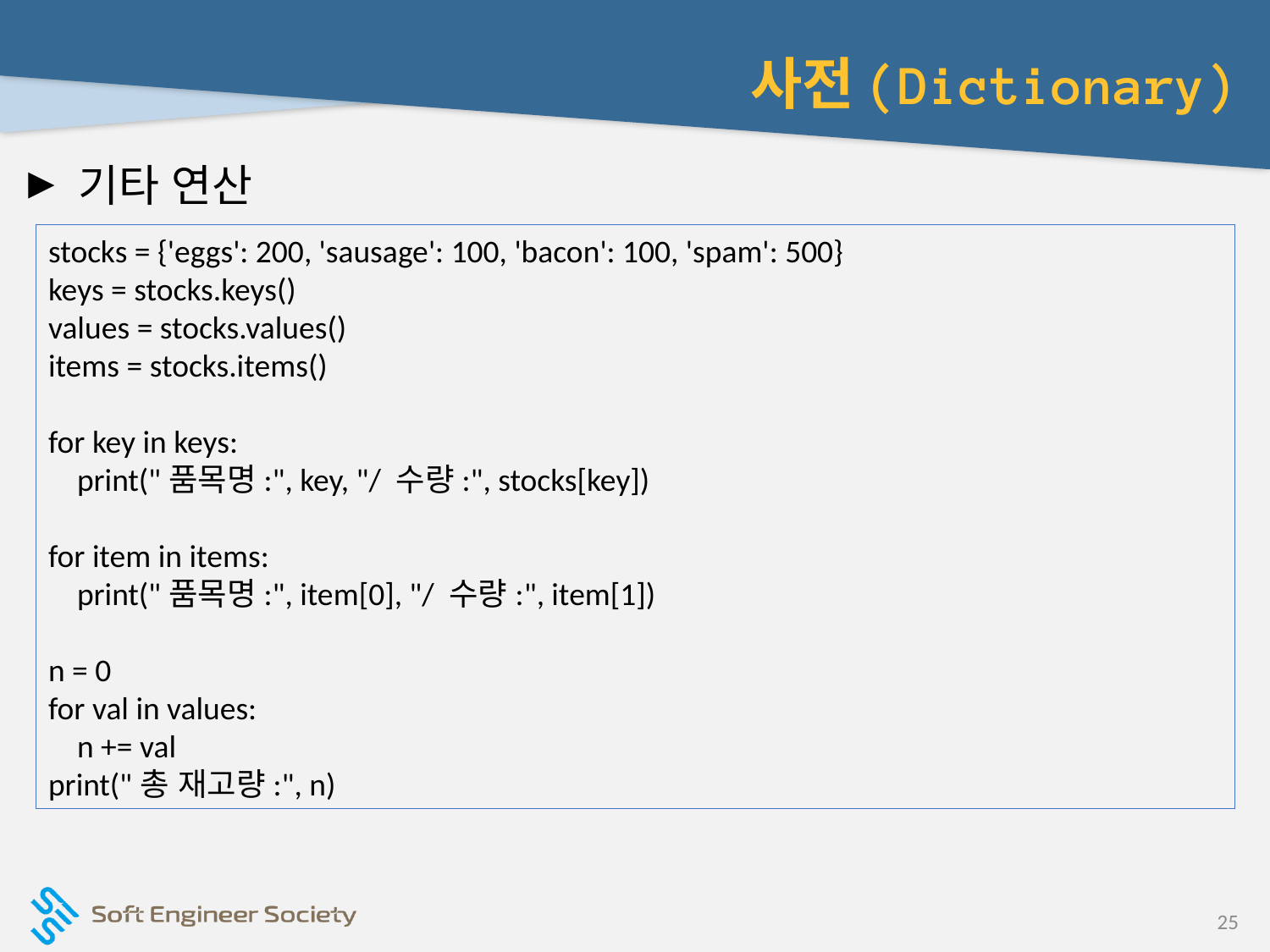

# 사전(Dictionary)
기타 연산
stocks = {'eggs': 200, 'sausage': 100, 'bacon': 100, 'spam': 500}
keys = stocks.keys()
values = stocks.values()
items = stocks.items()

for key in keys:
    print("품목명:", key, "/ 수량:", stocks[key])

for item in items:
    print("품목명:", item[0], "/ 수량:", item[1])

n = 0
for val in values:
    n += val
print("총 재고량:", n)
25